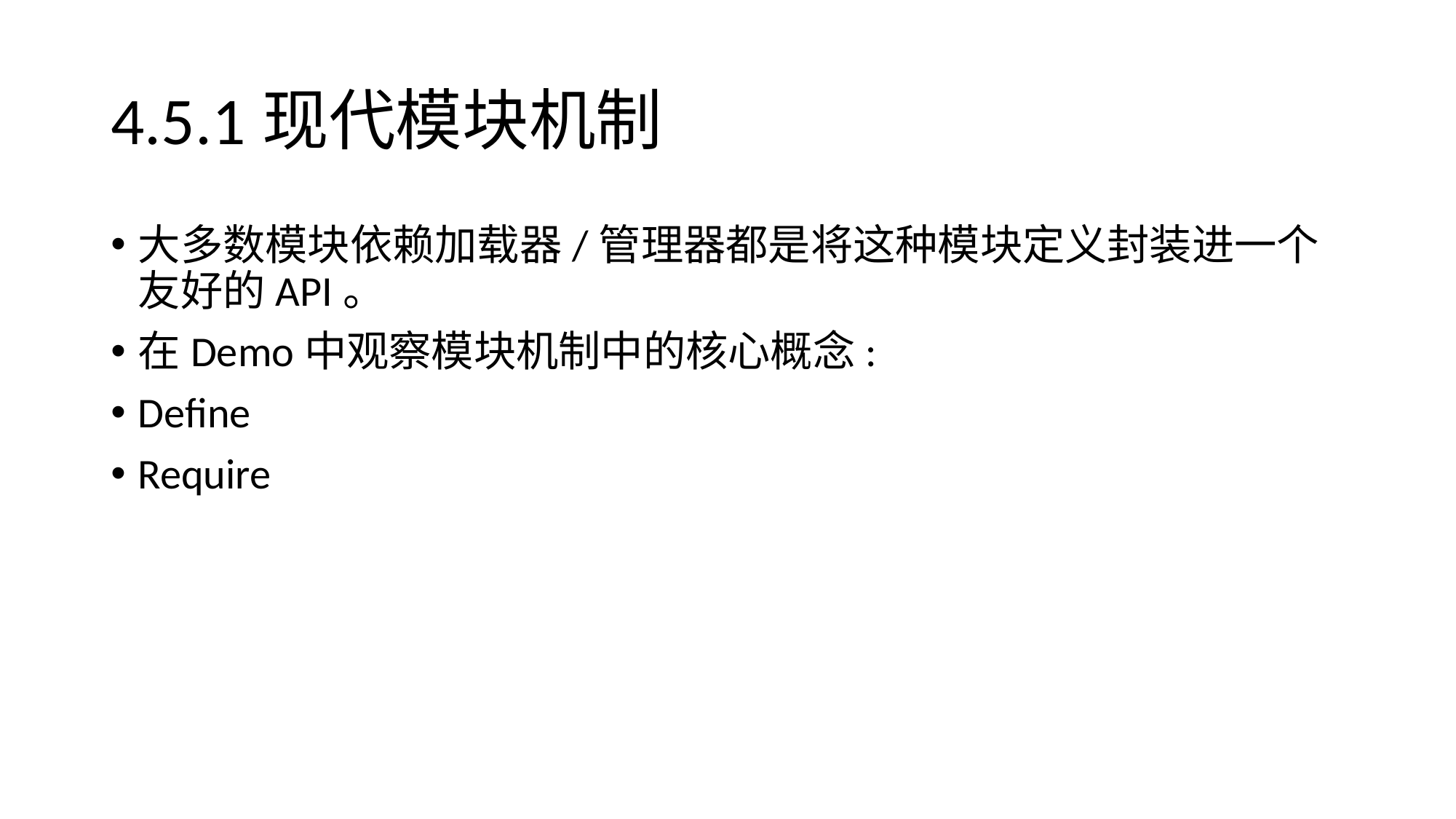

# 4.5.1现代模块机制
大多数模块依赖加载器/管理器都是将这种模块定义封装进一个友好的API。
在Demo中观察模块机制中的核心概念:
Define
Require